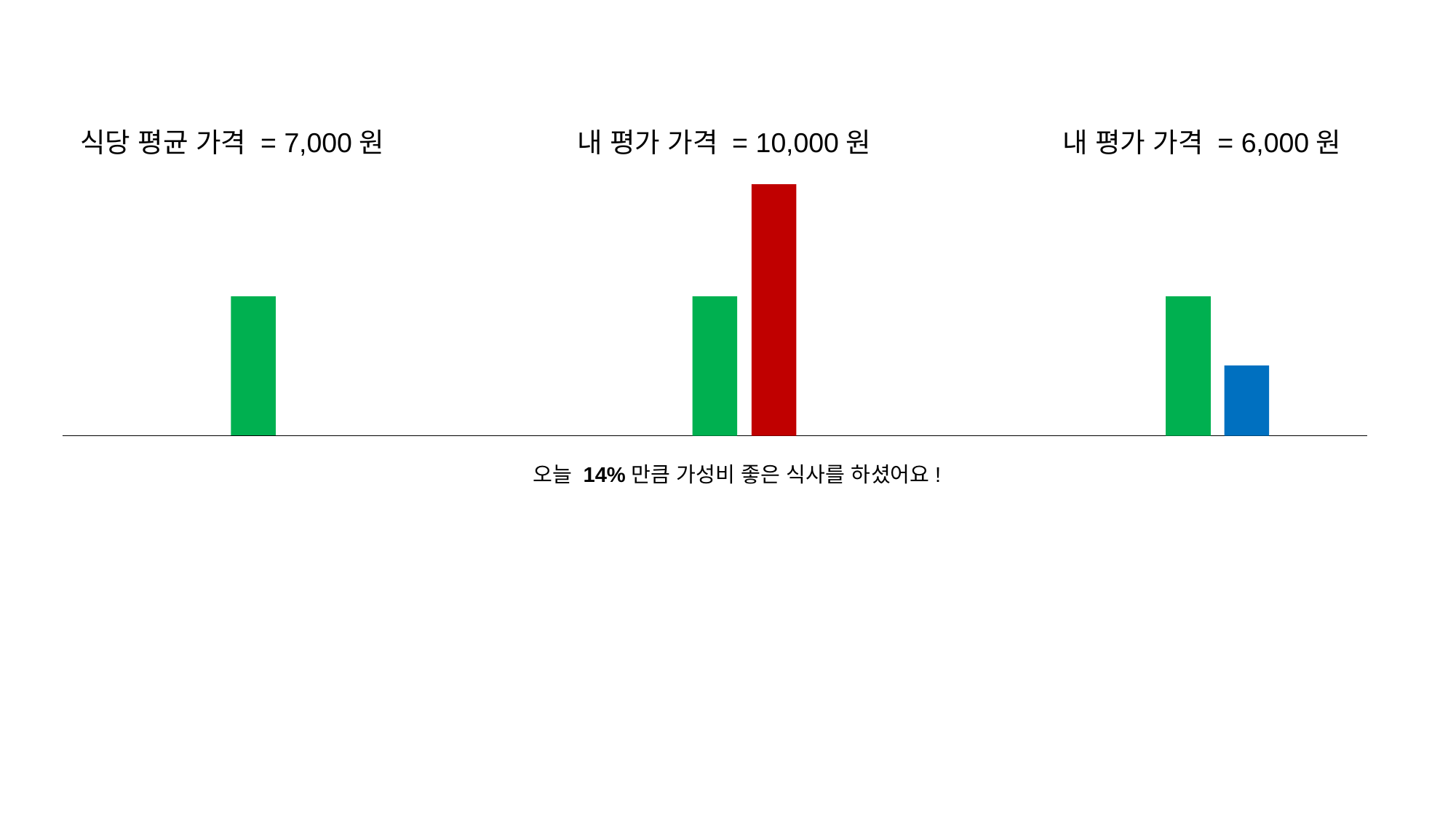

식당 평균 가격 = 7,000원
내 평가 가격 = 10,000원
내 평가 가격 = 6,000원

오늘 14%만큼 가성비 좋은 식사를 하셨어요!